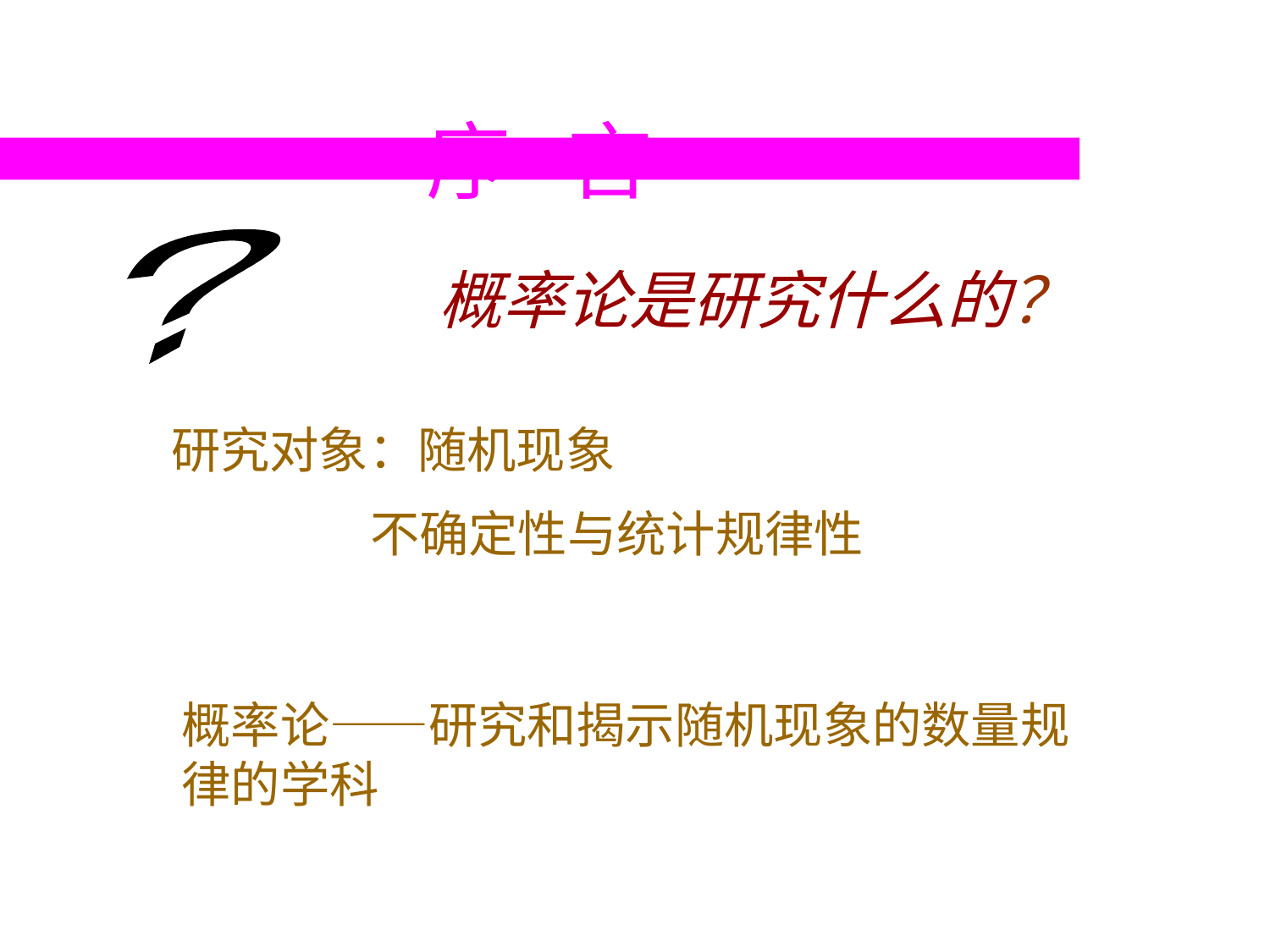

序   言
?
概率论是研究什么的？
研究对象：随机现象
                 不确定性与统计规律性
概率论——研究和揭示随机现象的数量规律的学科